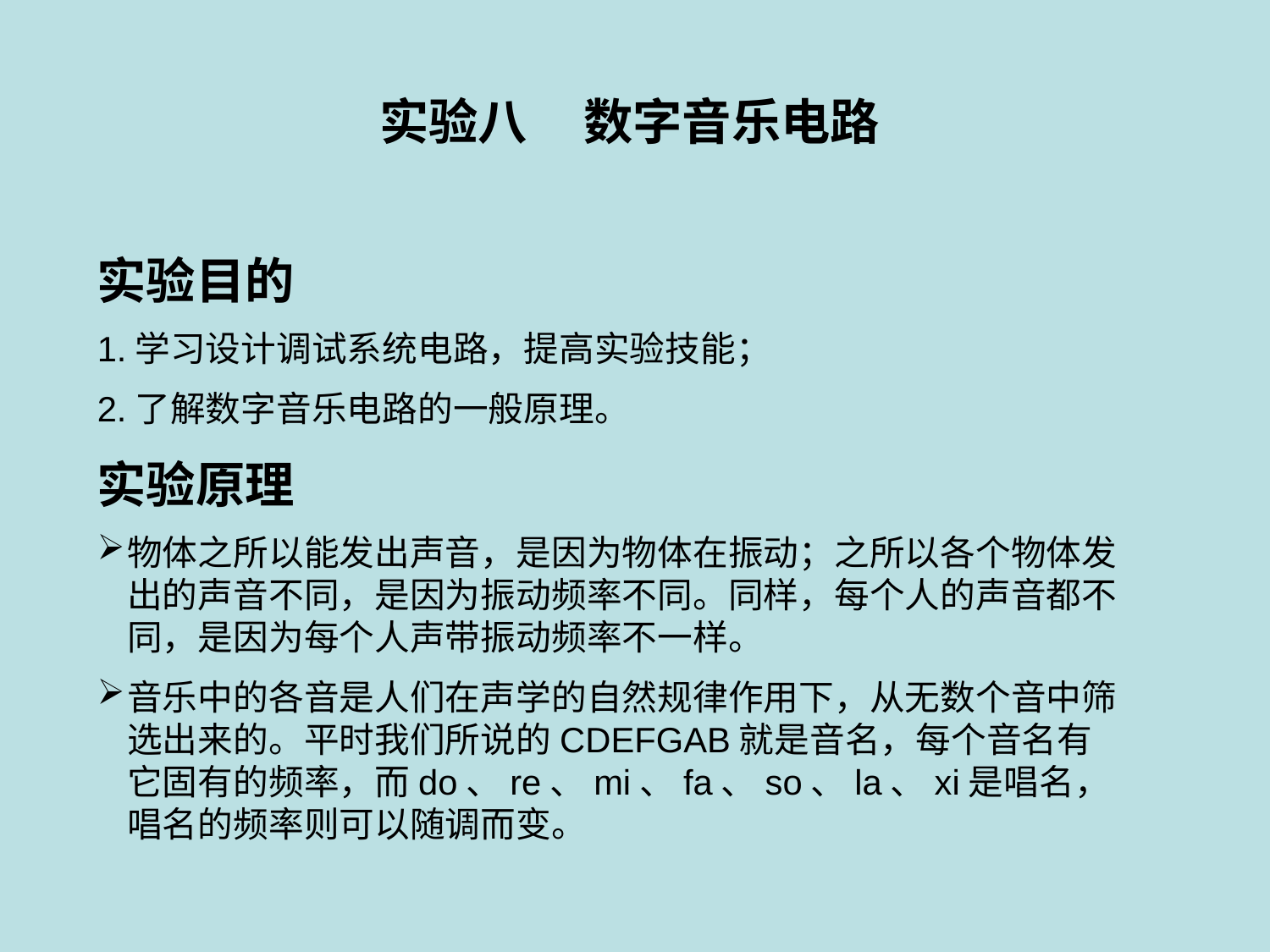

实验八     数字音乐电路
实验目的
1.学习设计调试系统电路，提高实验技能；
2.了解数字音乐电路的一般原理。
实验原理
物体之所以能发出声音，是因为物体在振动；之所以各个物体发出的声音不同，是因为振动频率不同。同样，每个人的声音都不同，是因为每个人声带振动频率不一样。
音乐中的各音是人们在声学的自然规律作用下，从无数个音中筛选出来的。平时我们所说的CDEFGAB就是音名，每个音名有它固有的频率，而do、re、mi、fa、so、la、xi是唱名，唱名的频率则可以随调而变。